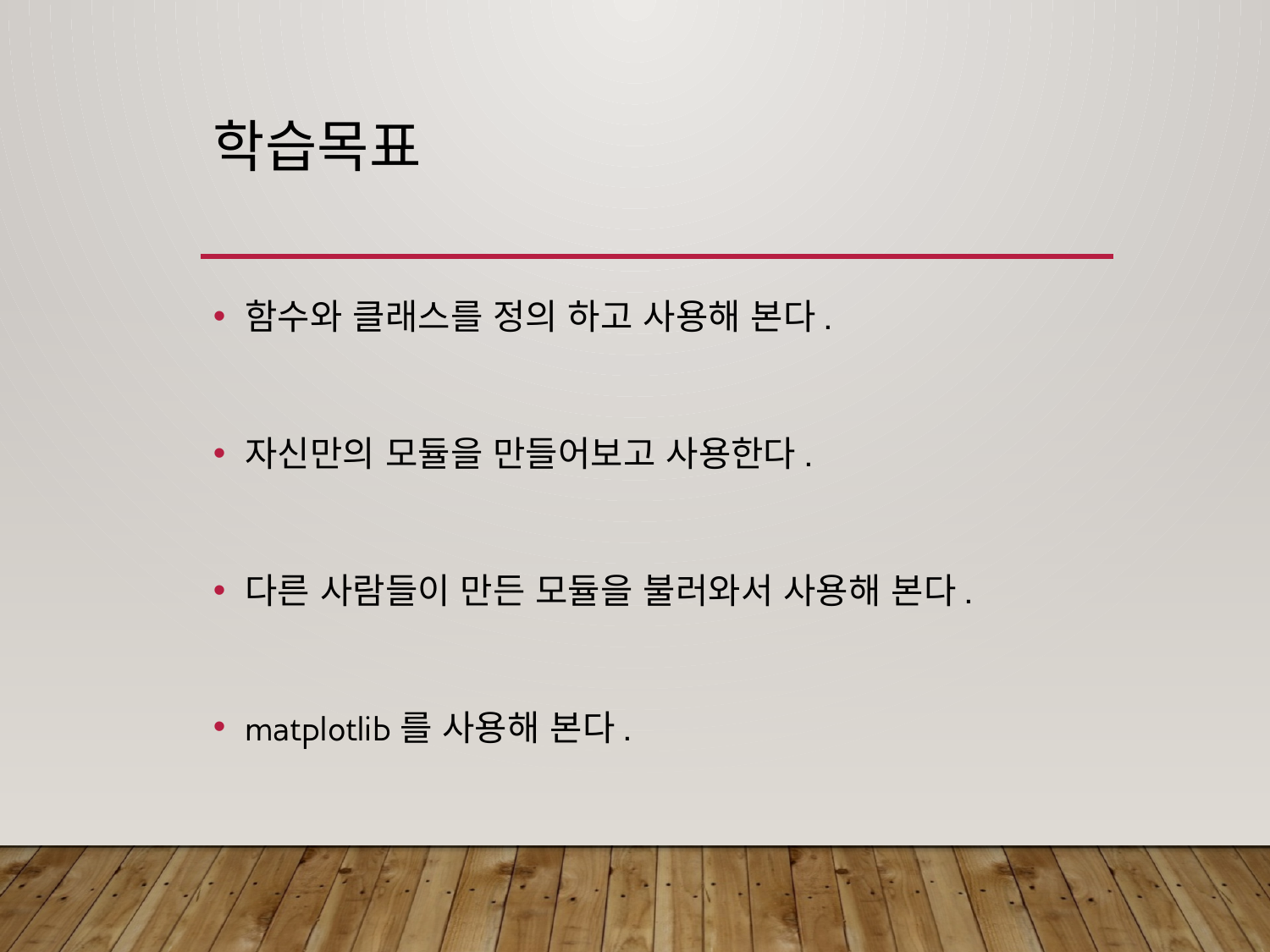

# 학습목표
함수와 클래스를 정의 하고 사용해 본다.

자신만의 모듈을 만들어보고 사용한다.

다른 사람들이 만든 모듈을 불러와서 사용해 본다.

matplotlib를 사용해 본다.